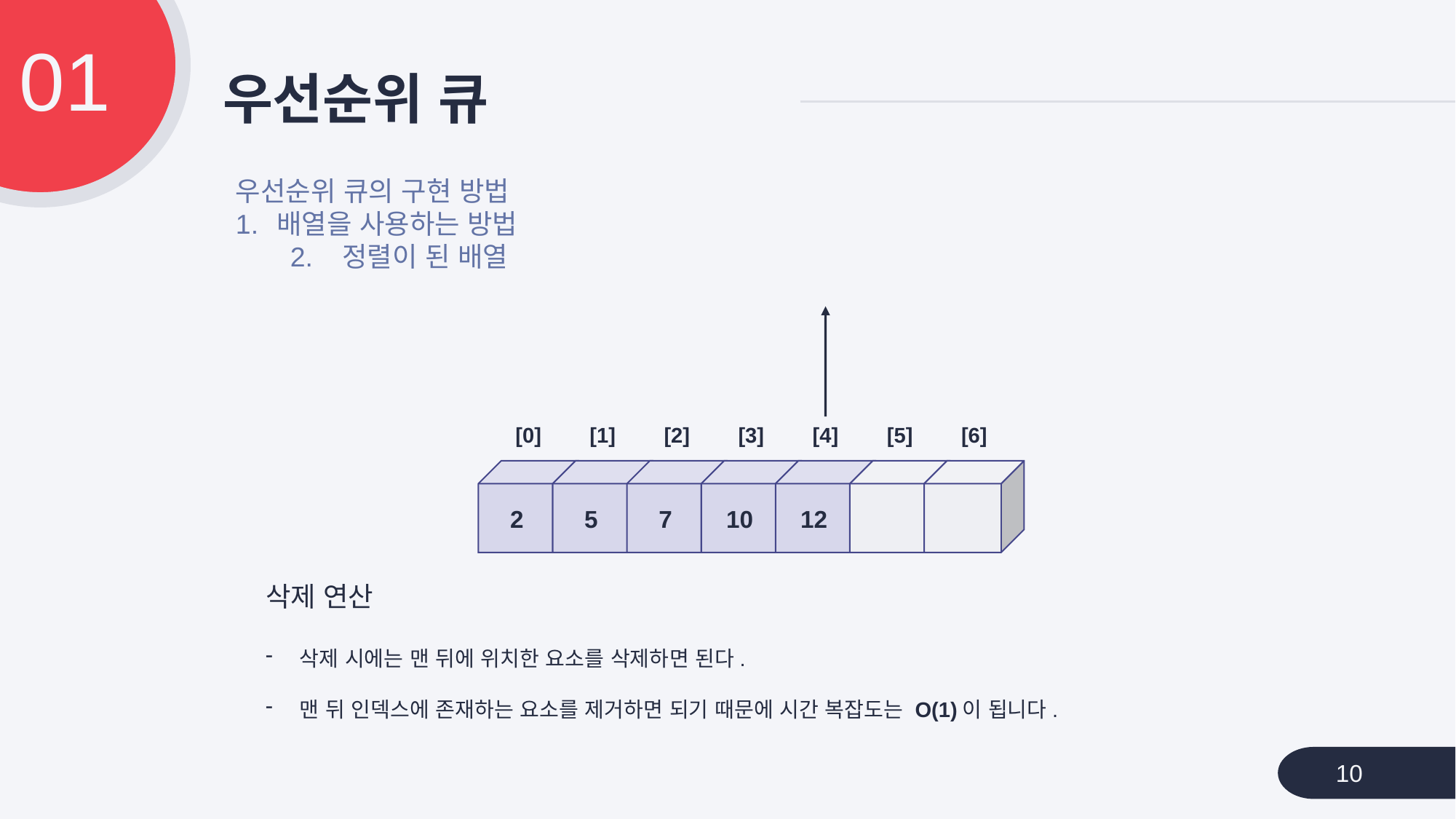

01
# 우선순위 큐
우선순위 큐의 구현 방법
배열을 사용하는 방법
2.   정렬이 된 배열
[6]
[5]
[3]
[4]
[2]
[1]
[0]
10
12
2
5
7

삭제 연산

삭제 시에는 맨 뒤에 위치한 요소를 삭제하면 된다.

맨 뒤 인덱스에 존재하는 요소를 제거하면 되기 때문에 시간 복잡도는 O(1)이 됩니다.
10